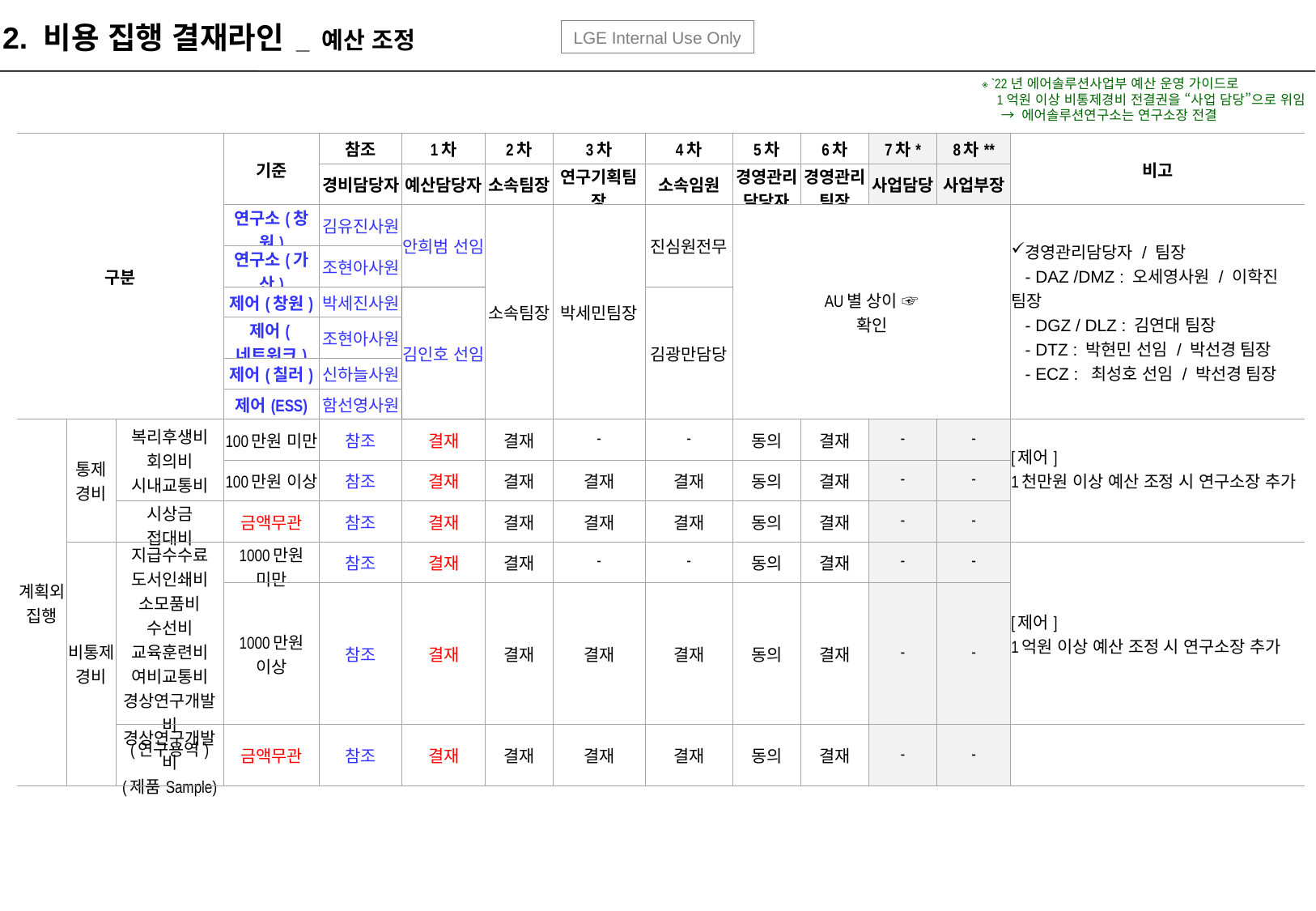

2. 비용 집행 결재라인 _ 예산 조정
※ `22년 에어솔루션사업부 예산 운영 가이드로
     1억원 이상 비통제경비 전결권을 “사업 담당”으로 위임
     → 에어솔루션연구소는 연구소장 전결
| 구분 |  |  | 기준 | 참조 | 1차 | 2차 | 3차 | 4차 | 5차 | 6차 | 7차\* | 8차\*\* | 비고 |
| --- | --- | --- | --- | --- | --- | --- | --- | --- | --- | --- | --- | --- | --- |
|  |  |  |  | 경비담당자 | 예산담당자 | 소속팀장 | 연구기획팀장 | 소속임원 | 경영관리 담당자 | 경영관리팀장 | 사업담당 | 사업부장 |  |
|  |  |  | 연구소(창원) | 김유진사원 | 안희범 선임 | 소속팀장 | 박세민팀장 | 진심원전무 | AU별 상이 ☞ 확인 |  |  |  | 경영관리담당자 / 팀장 - DAZ /DMZ : 오세영사원 / 이학진 팀장 - DGZ / DLZ : 김연대 팀장 - DTZ : 박현민 선임 / 박선경 팀장 - ECZ : 최성호 선임 / 박선경 팀장 |
|  |  |  | 연구소(가산) | 조현아사원 |  |  |  |  |  |  |  |  |  |
|  |  |  | 제어(창원) | 박세진사원 | 김인호 선임 |  |  | 김광만담당 |  |  |  |  |  |
|  |  |  | 제어(네트워크) | 조현아사원 |  |  |  |  |  |  |  |  |  |
|  |  |  | 제어(칠러) | 신하늘사원 |  |  |  |  |  |  |  |  |  |
|  |  |  | 제어(ESS) | 함선영사원 |  |  |  |  |  |  |  |  |  |
| 계획외 집행 | 통제 경비 | 복리후생비 회의비 시내교통비 | 100만원 미만 | 참조 | 결재 | 결재 | - | - | 동의 | 결재 | - | - | [제어] 1천만원 이상 예산 조정 시 연구소장 추가 |
|  |  |  | 100만원 이상 | 참조 | 결재 | 결재 | 결재 | 결재 | 동의 | 결재 | - | - |  |
|  |  | 시상금 접대비 | 금액무관 | 참조 | 결재 | 결재 | 결재 | 결재 | 동의 | 결재 | - | - |  |
|  | 비통제 경비 | 지급수수료 도서인쇄비 소모품비 수선비 교육훈련비 여비교통비 경상연구개발비 (연구용역) | 1000만원 미만 | 참조 | 결재 | 결재 | - | - | 동의 | 결재 | - | - | [제어] 1억원 이상 예산 조정 시 연구소장 추가 |
|  |  |  | 1000만원 이상 | 참조 | 결재 | 결재 | 결재 | 결재 | 동의 | 결재 | - | - |  |
|  |  | 경상연구개발비 (제품Sample) | 금액무관 | 참조 | 결재 | 결재 | 결재 | 결재 | 동의 | 결재 | - | - |  |